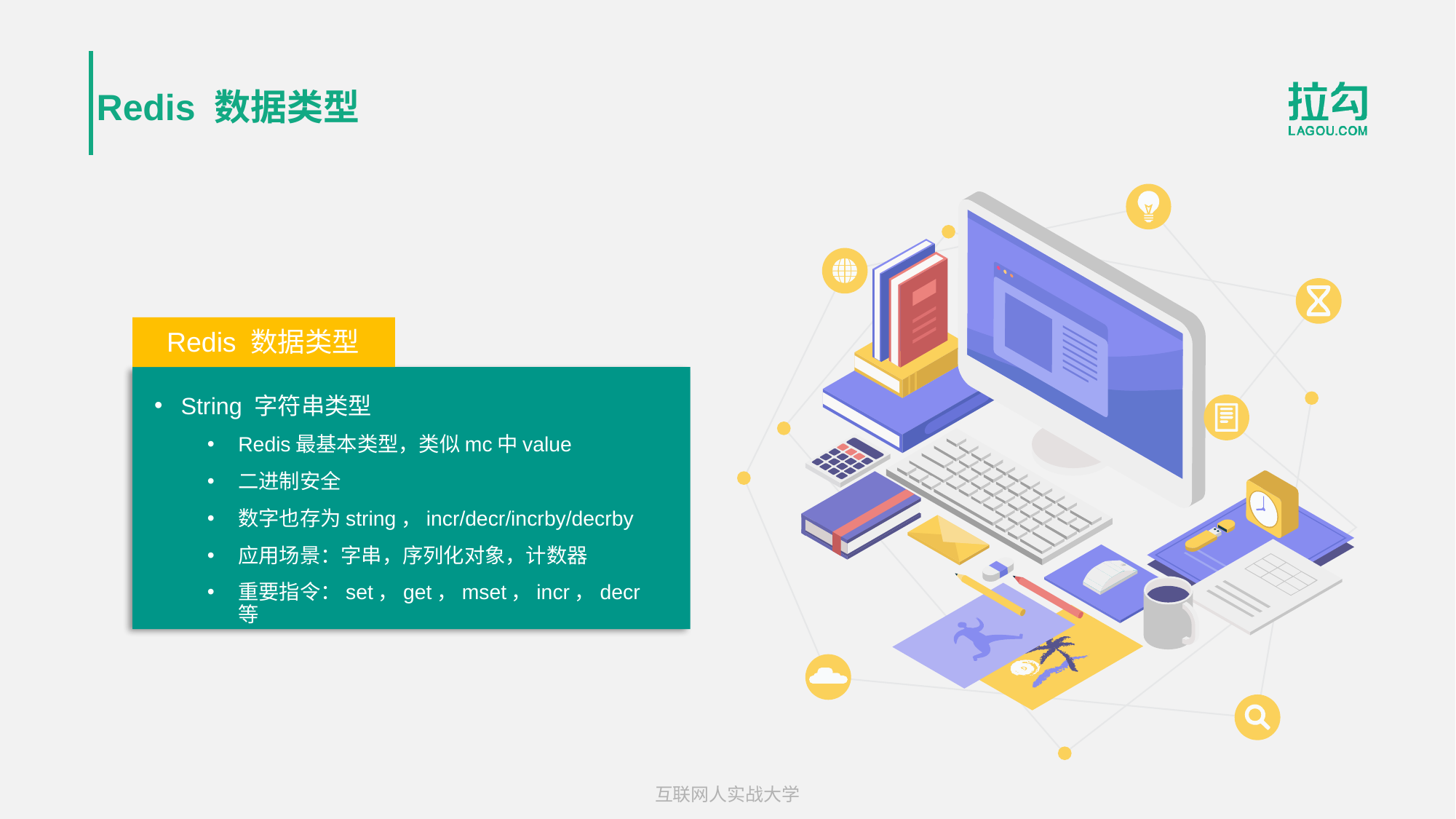

# Redis 数据类型

Redis 数据类型

String 字符串类型
Redis最基本类型，类似mc中value
二进制安全
数字也存为string，incr/decr/incrby/decrby
应用场景：字串，序列化对象，计数器
重要指令：set，get，mset，incr，decr等